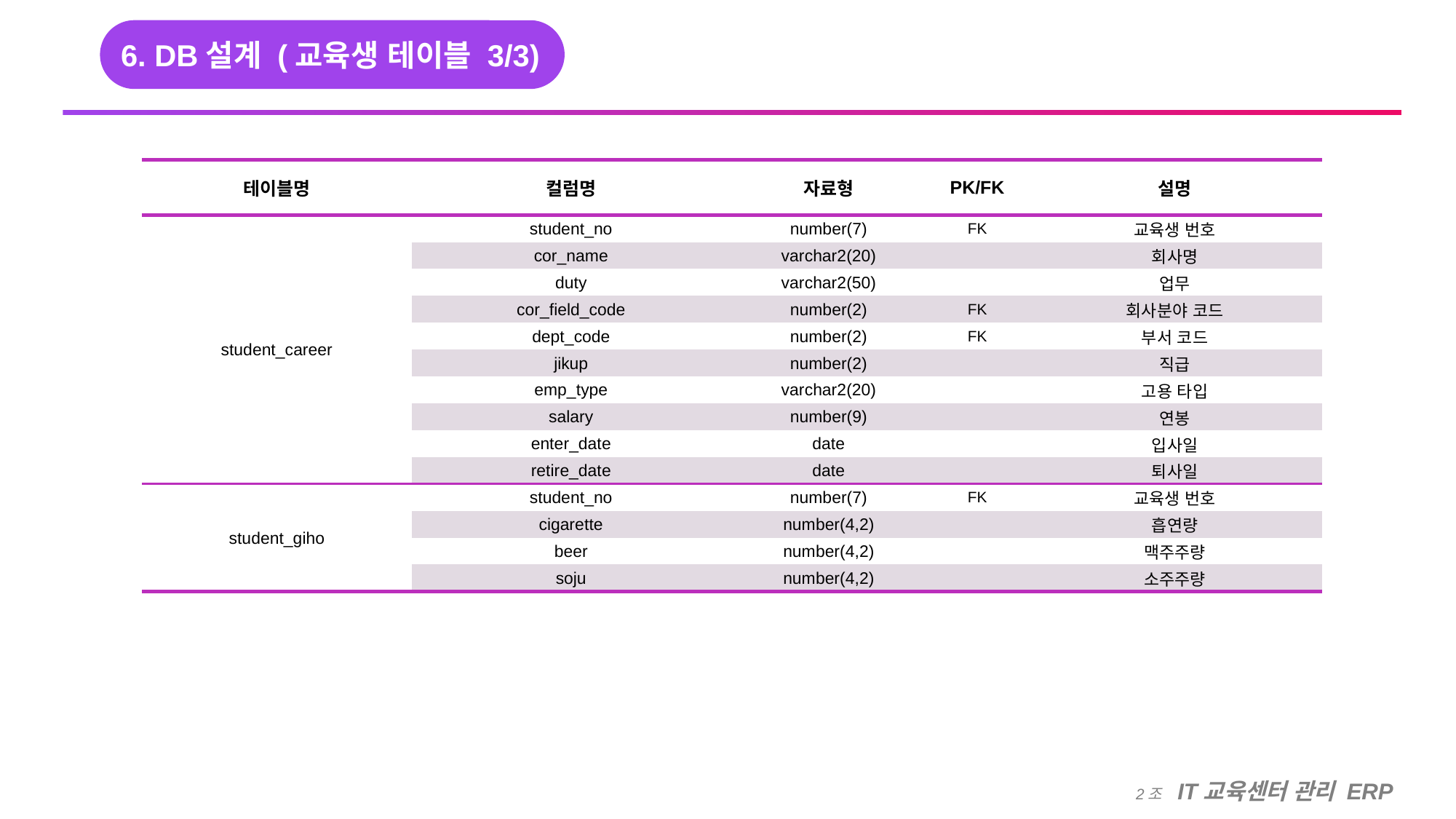

6. DB설계 (교육생 테이블 3/3)

| 테이블명 | 컬럼명 | 자료형 | PK/FK | 설명 |
| --- | --- | --- | --- | --- |
| student\_career | student\_no | number(7) | FK | 교육생 번호 |
|  | cor\_name | varchar2(20) |  | 회사명 |
|  | duty | varchar2(50) |  | 업무 |
|  | cor\_field\_code | number(2) | FK | 회사분야 코드 |
|  | dept\_code | number(2) | FK | 부서 코드 |
|  | jikup | number(2) |  | 직급 |
|  | emp\_type | varchar2(20) |  | 고용 타입 |
|  | salary | number(9) |  | 연봉 |
|  | enter\_date | date |  | 입사일 |
|  | retire\_date | date |  | 퇴사일 |
| student\_giho | student\_no | number(7) | FK | 교육생 번호 |
|  | cigarette | number(4,2) |  | 흡연량 |
|  | beer | number(4,2) |  | 맥주주량 |
|  | soju | number(4,2) |  | 소주주량 |
2조 IT교육센터 관리 ERP